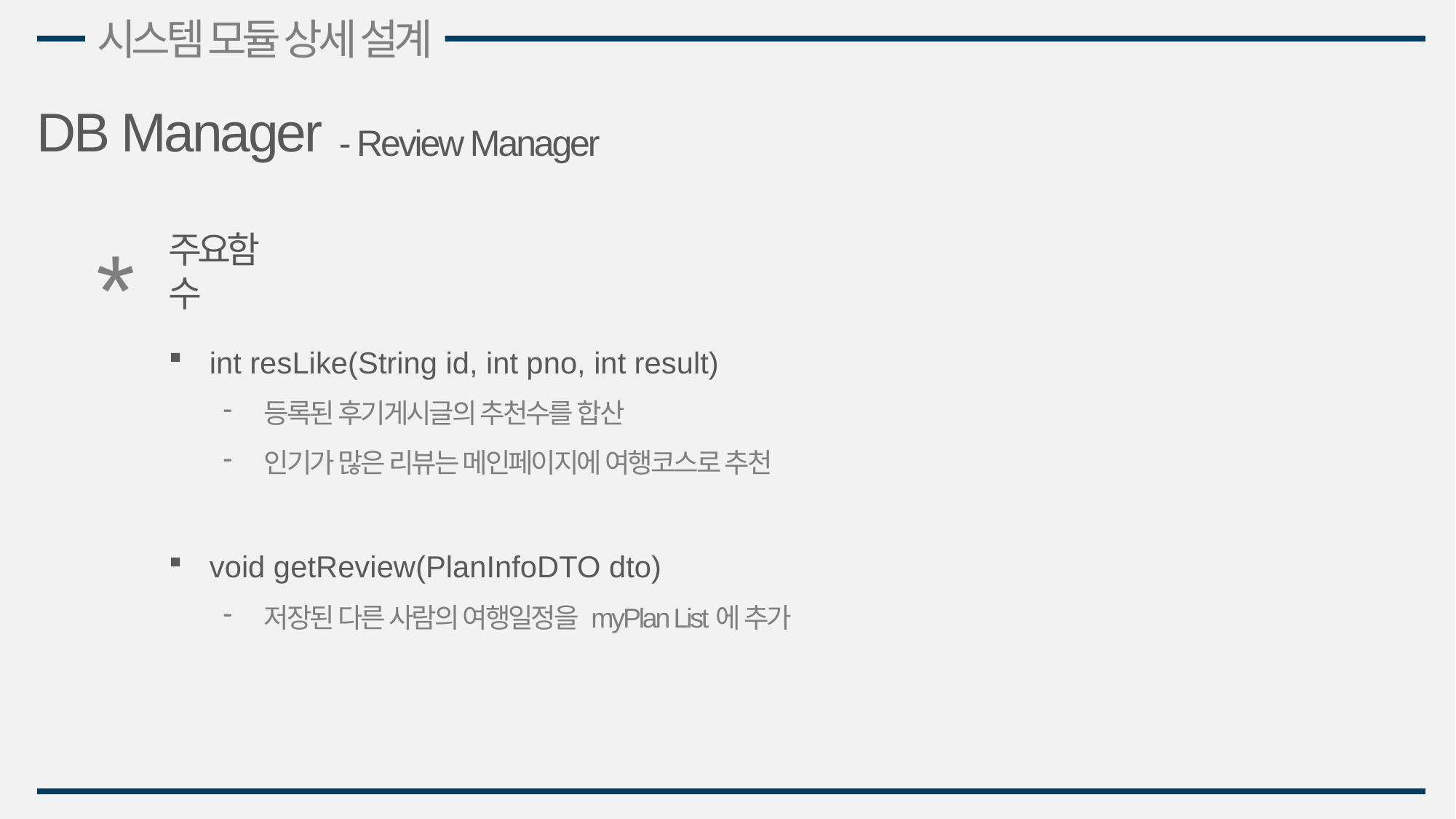

시스템 모듈 상세 설계
DB Manager
- Review Manager
*
주요함수
int resLike(String id, int pno, int result)
등록된 후기게시글의 추천수를 합산
인기가 많은 리뷰는 메인페이지에 여행코스로 추천
void getReview(PlanInfoDTO dto)
저장된 다른 사람의 여행일정을 myPlan List에 추가